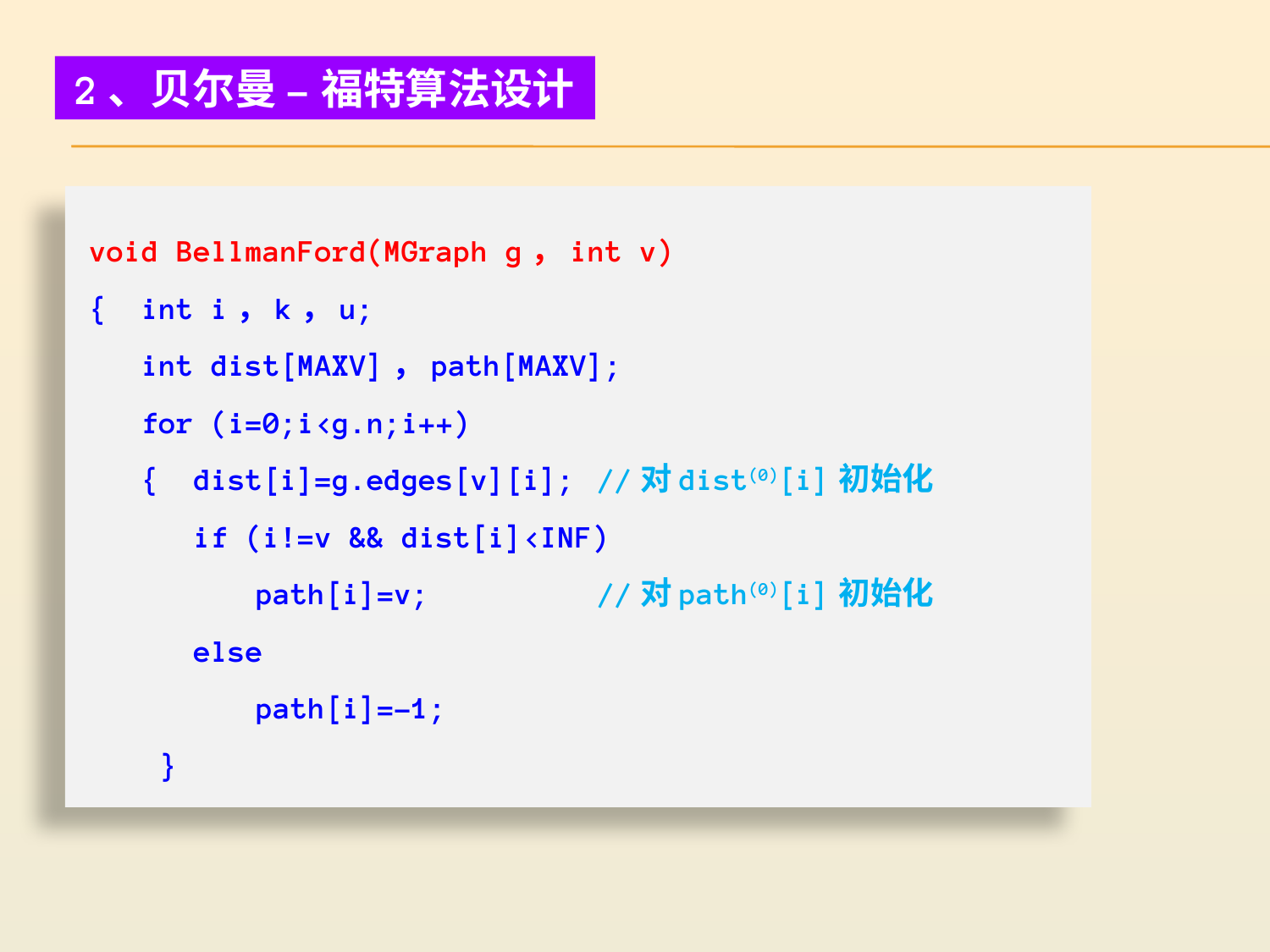

2、贝尔曼-福特算法设计
void BellmanFord(MGraph g，int v)
{  int i，k，u;
   int dist[MAXV]，path[MAXV];
   for (i=0;i<g.n;i++)
   {  dist[i]=g.edges[v][i];	//对dist(0)[i]初始化
      if (i!=v && dist[i]<INF)
　　　　　path[i]=v;		//对path(0)[i]初始化
      else
　　　　　path[i]=-1;
　　}